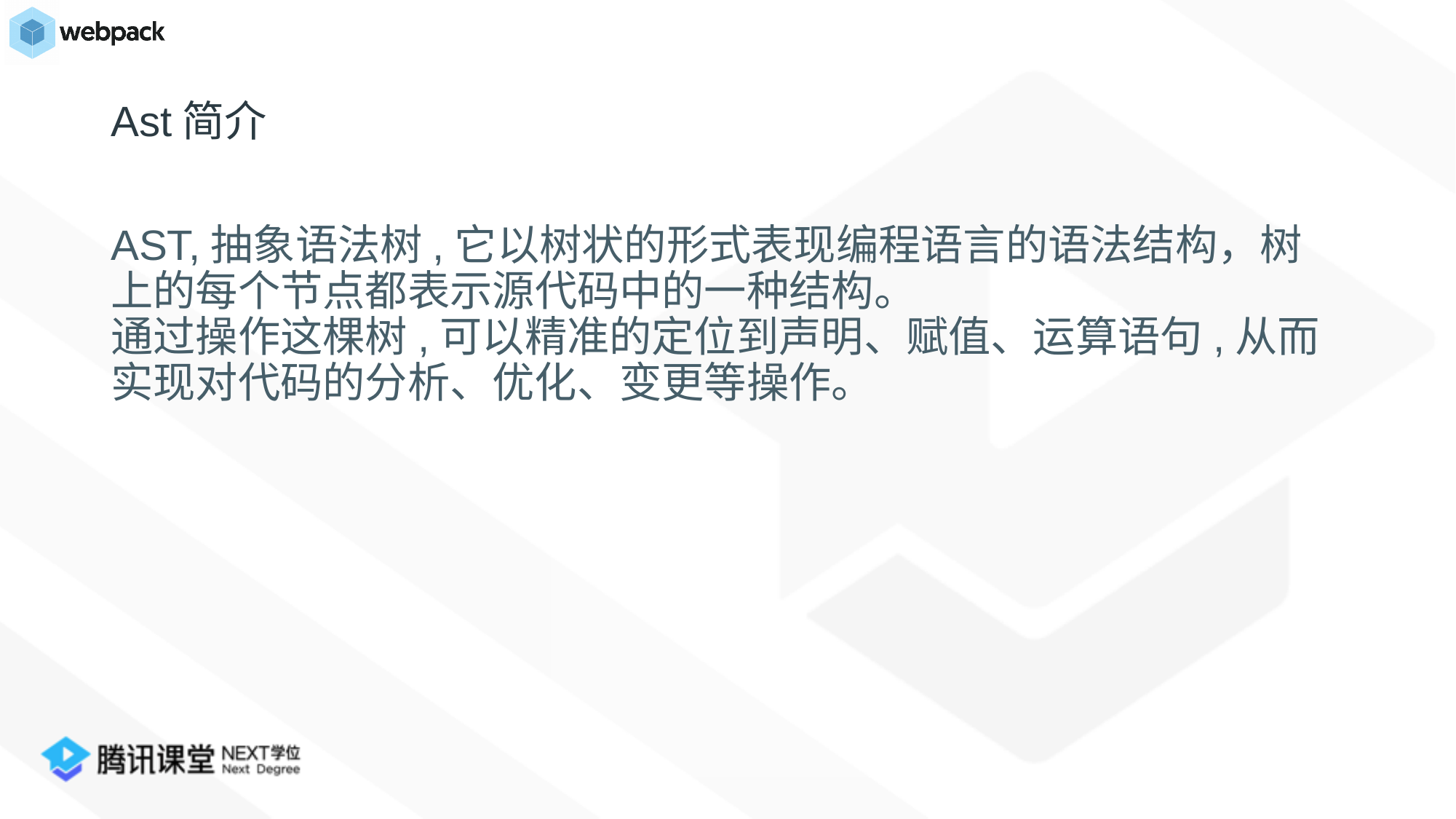

# Ast简介
AST,抽象语法树,它以树状的形式表现编程语言的语法结构，树上的每个节点都表示源代码中的一种结构。
通过操作这棵树,可以精准的定位到声明、赋值、运算语句,从而实现对代码的分析、优化、变更等操作。